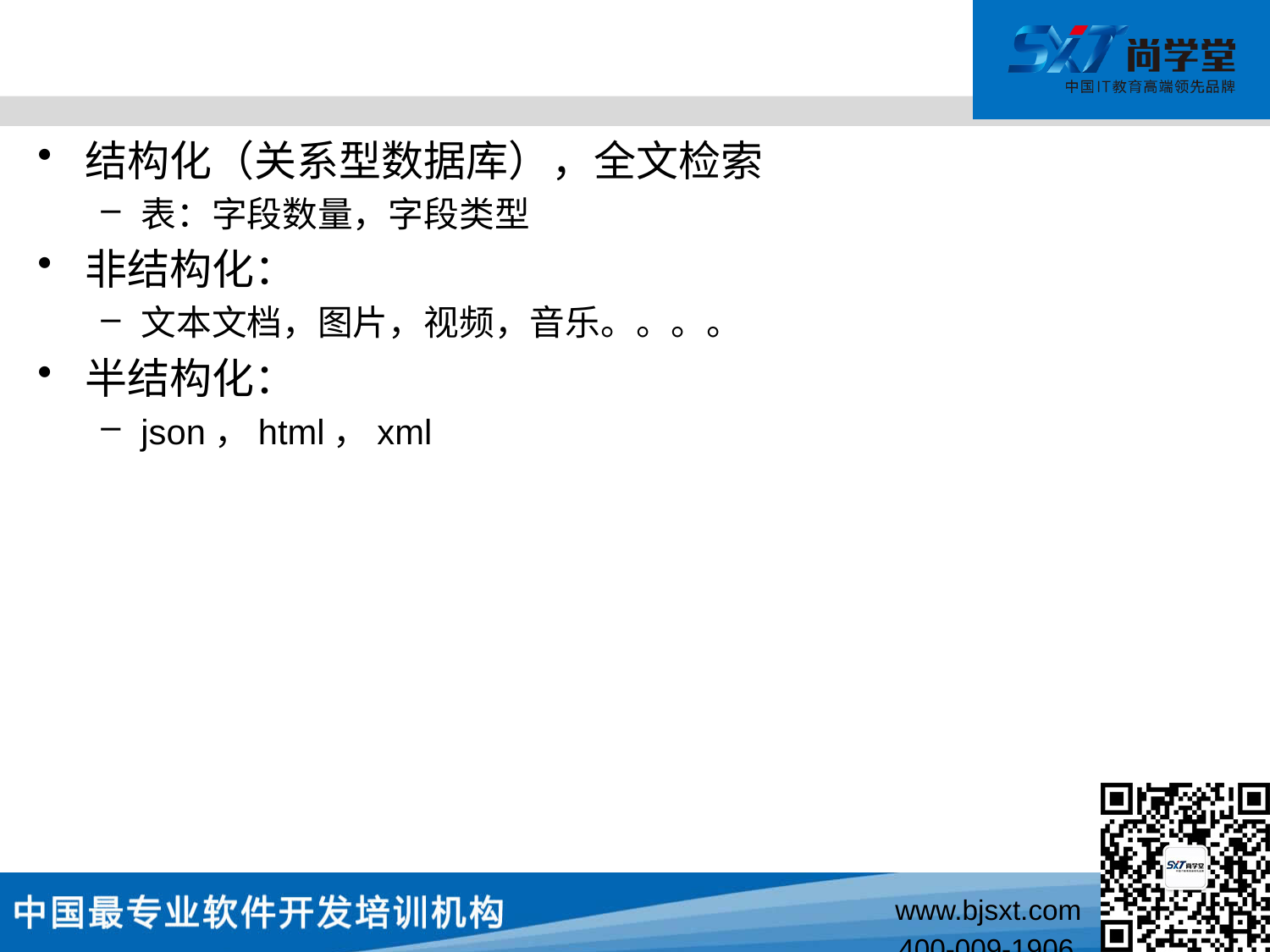

#
结构化（关系型数据库），全文检索
表：字段数量，字段类型
非结构化：
文本文档，图片，视频，音乐。。。。
半结构化：
json，html，xml